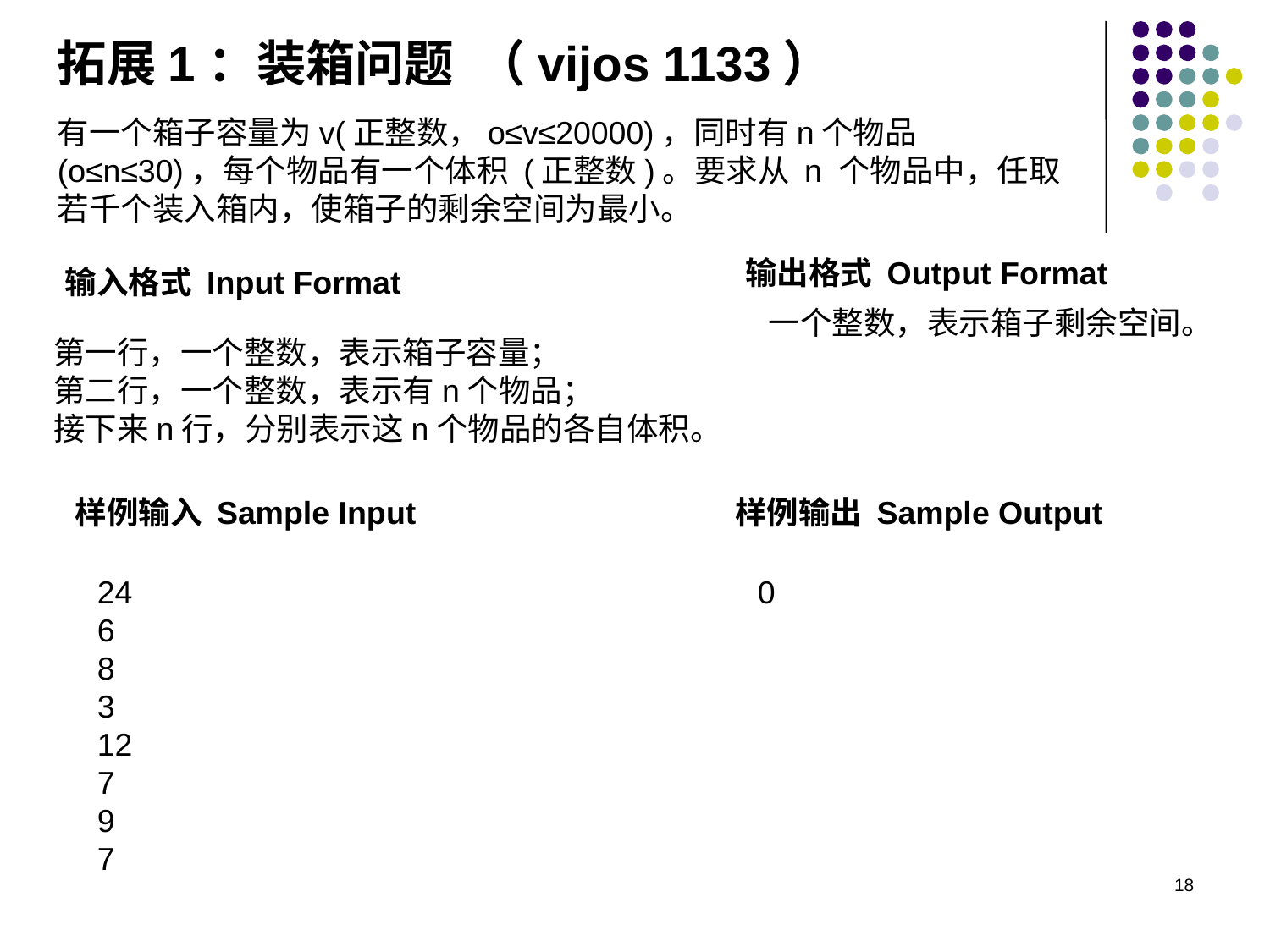

拓展1：装箱问题  （vijos 1133）
有一个箱子容量为v(正整数，o≤v≤20000)，同时有n个物品(o≤n≤30)，每个物品有一个体积 (正整数)。要求从 n 个物品中，任取若千个装入箱内，使箱子的剩余空间为最小。
输出格式 Output Format
输入格式 Input Format
一个整数，表示箱子剩余空间。
第一行，一个整数，表示箱子容量；
第二行，一个整数，表示有n个物品；
接下来n行，分别表示这n个物品的各自体积。
样例输入 Sample Input
样例输出 Sample Output
24
6
8
3
12
7
9
7
0
18